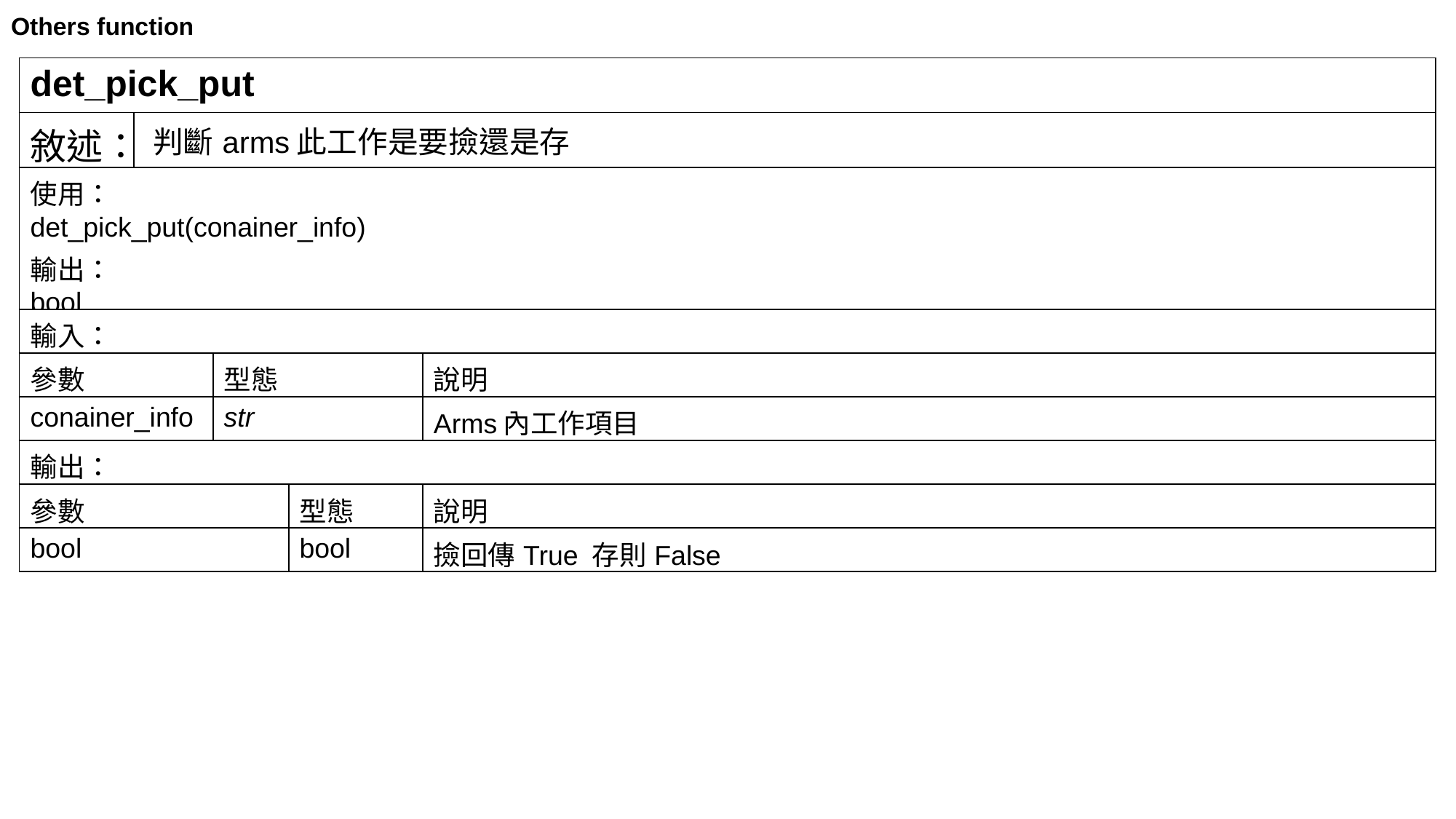

Others function
| ﻿﻿det\_pick\_put |  |  |  |  |
| --- | --- | --- | --- | --- |
| 敘述： | ﻿判斷arms此工作是要撿還是存 |  | 將訂單以商品為依據依照目前機器手臂工作量進行排序 |  |
| 使用： ﻿﻿﻿det\_pick\_put(﻿﻿﻿﻿conainer\_info) 輸出： bool |  |  |  |  |
| 輸入： |  |  |  |  |
| 參數 |  | 型態 |  | 說明 |
| ﻿conainer\_info |  | str |  | Arms內工作項目 |
| 輸出： |  |  |  |  |
| 參數 |  |  | 型態 | 說明 |
| bool |  |  | bool | 撿回傳True 存則False |
﻿